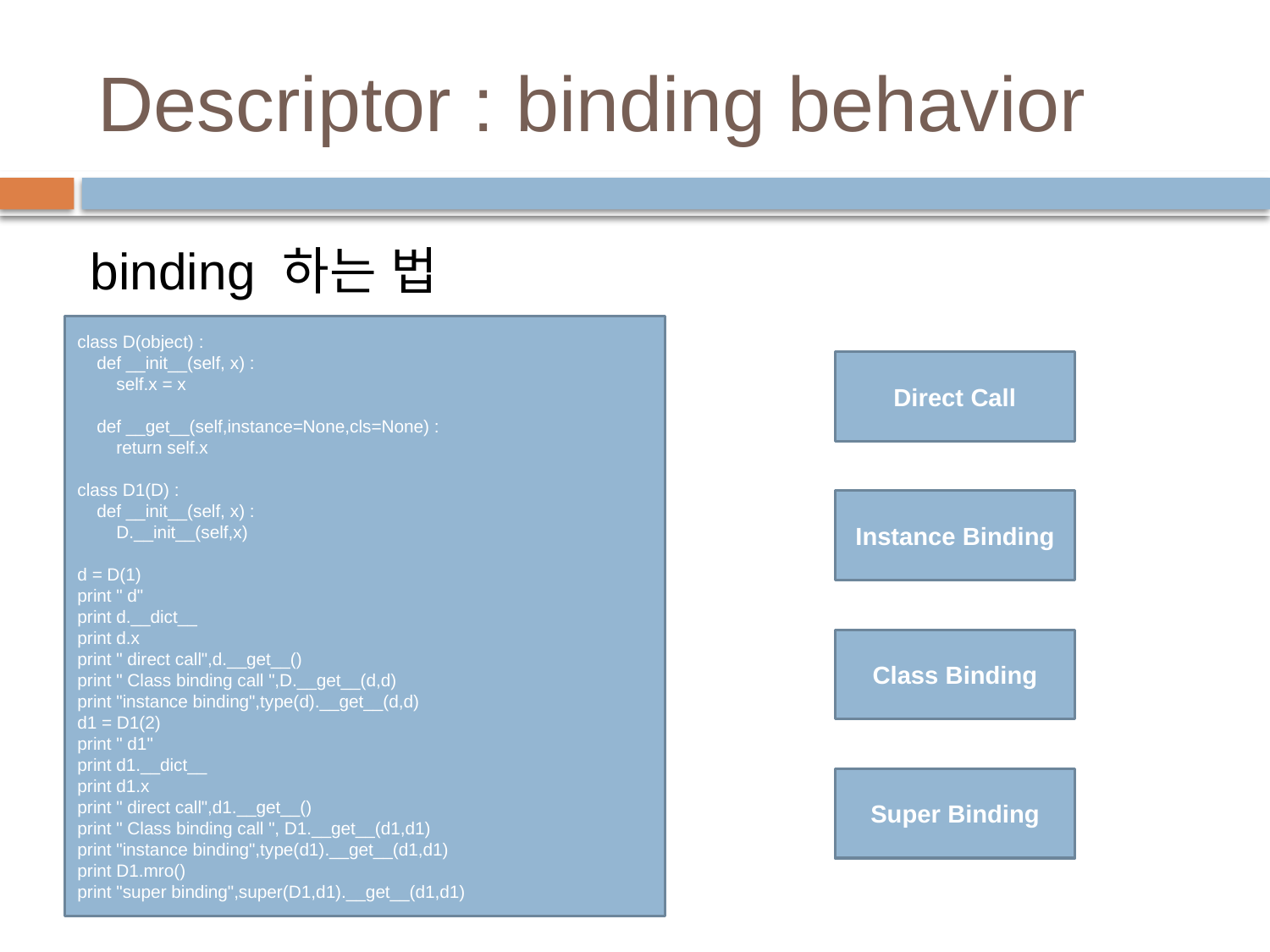

# Descriptor : binding behavior
 binding 하는 법

class D(object) :
    def __init__(self, x) :
        self.x = x

    def __get__(self,instance=None,cls=None) :
        return self.x

class D1(D) :
    def __init__(self, x) :
        D.__init__(self,x)

d = D(1)
print " d"
print d.__dict__
print d.x
print " direct call",d.__get__()
print " Class binding call ",D.__get__(d,d)
print "instance binding",type(d).__get__(d,d)
d1 = D1(2)
print " d1"
print d1.__dict__
print d1.x
print " direct call",d1.__get__()
print " Class binding call ", D1.__get__(d1,d1)
print "instance binding",type(d1).__get__(d1,d1)
print D1.mro()
print "super binding",super(D1,d1).__get__(d1,d1)
Direct Call
Instance Binding
Class Binding
Super Binding